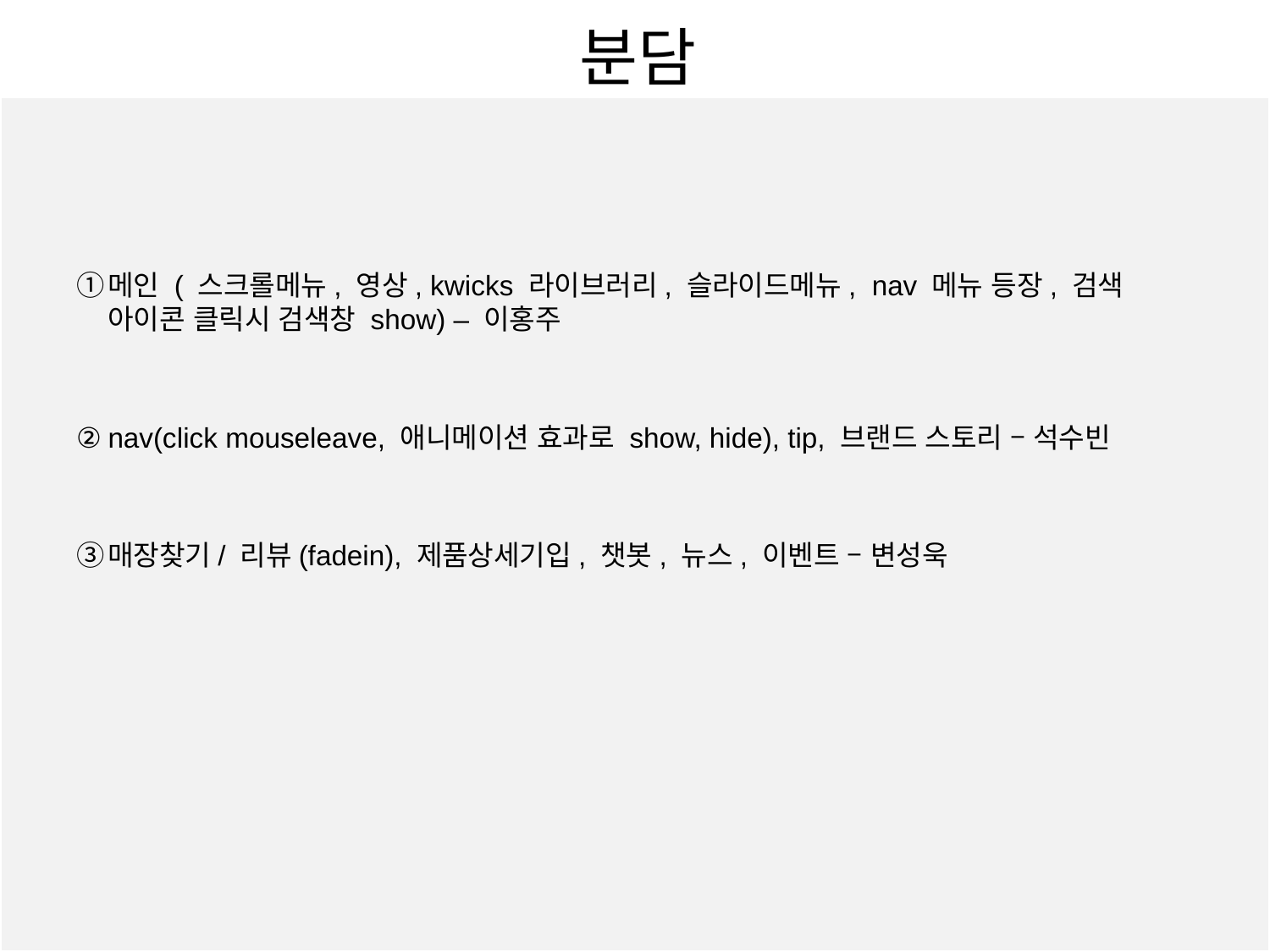

분담

메인 ( 스크롤메뉴, 영상, kwicks 라이브러리, 슬라이드메뉴,  nav 메뉴 등장, 검색 아이콘 클릭시 검색창 show) – 이홍주

nav(click mouseleave, 애니메이션 효과로 show, hide), tip, 브랜드 스토리 – 석수빈

매장찾기/ 리뷰(fadein), 제품상세기입, 챗봇, 뉴스, 이벤트 – 변성욱